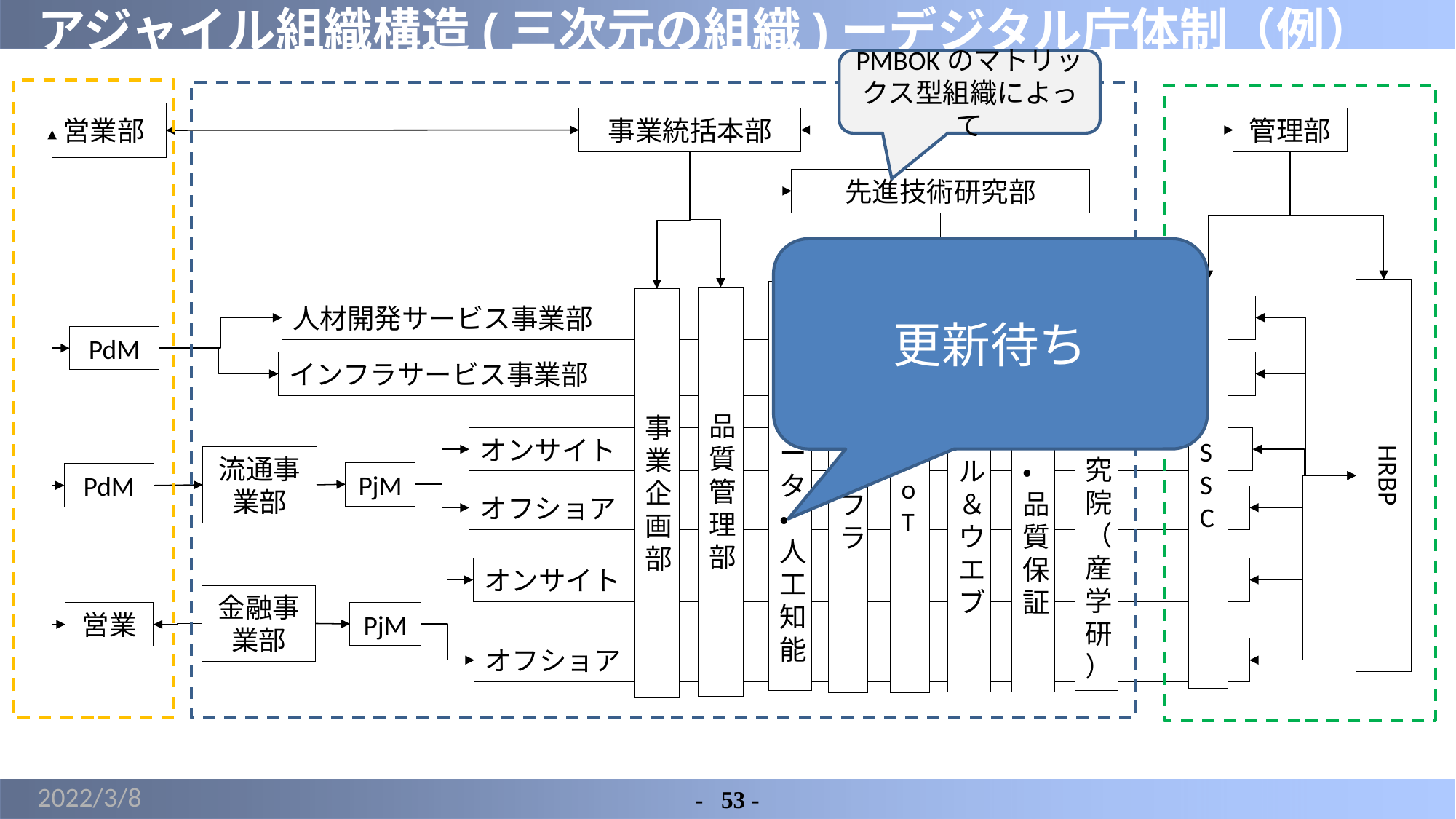

# アジャイル組織構造(三次元の組織)ーデジタル庁体制（例）
PMBOKのマトリックス型組織によって

営業部
管理部
事業統括本部
先進技術研究部
更新待ち
SSC
HRBP
ビジネス研究院（産学研）
ビッグデータ・人工知能
モバイル＆ウエブ
テスト・品質保証
インフラ
IoT
品質管理部
事業企画部
人材開発サービス事業部
PdM
インフラサービス事業部
オンサイト
流通事業部
PjM
PdM
オフショア
オンサイト
金融事業部
PjM
営業
オフショア
2022/3/8
-	53 -